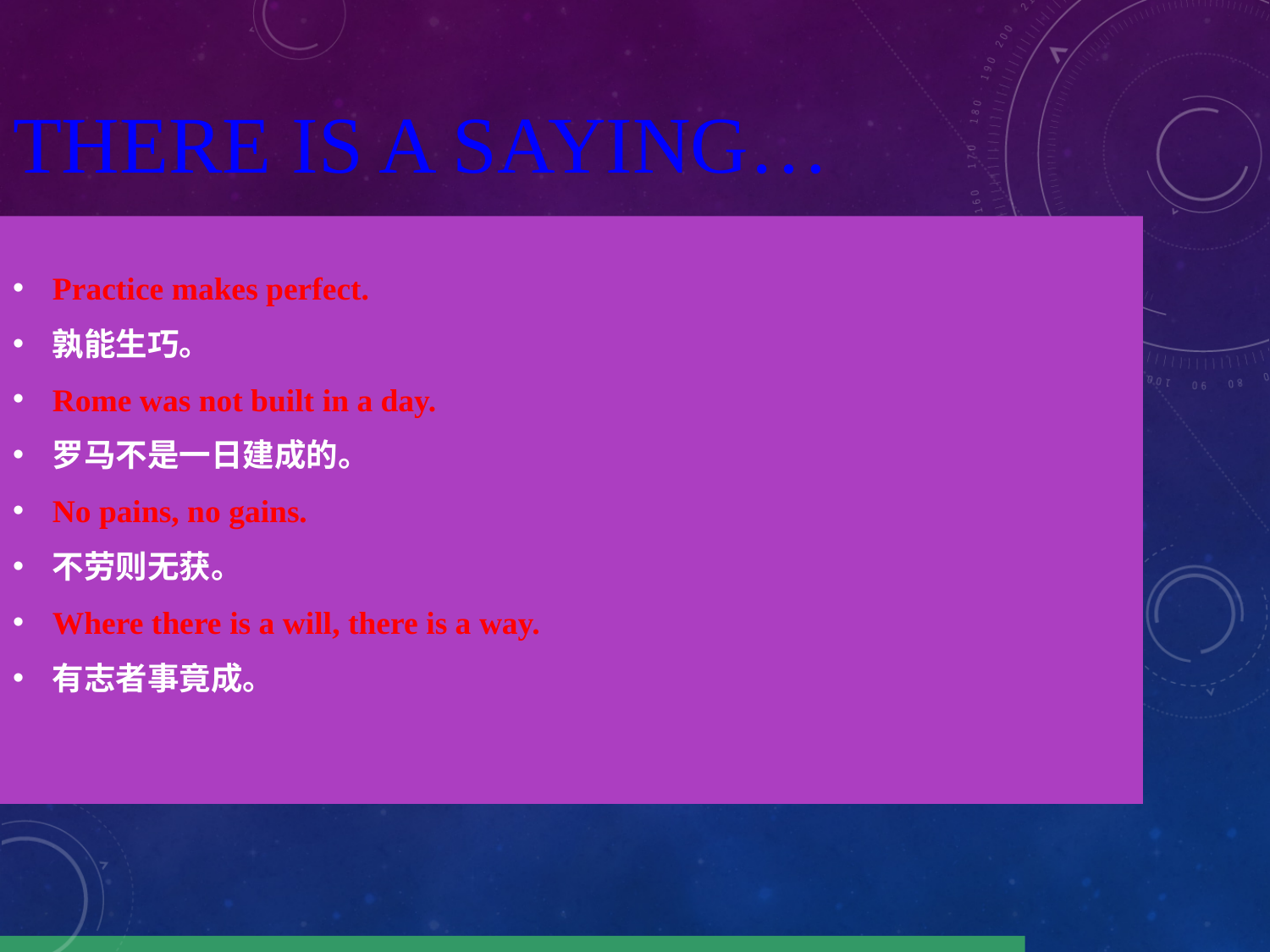

There is a saying…
Practice makes perfect.
孰能生巧。
Rome was not built in a day.
罗马不是一日建成的。
No pains, no gains.
不劳则无获。
Where there is a will, there is a way.
有志者事竟成。